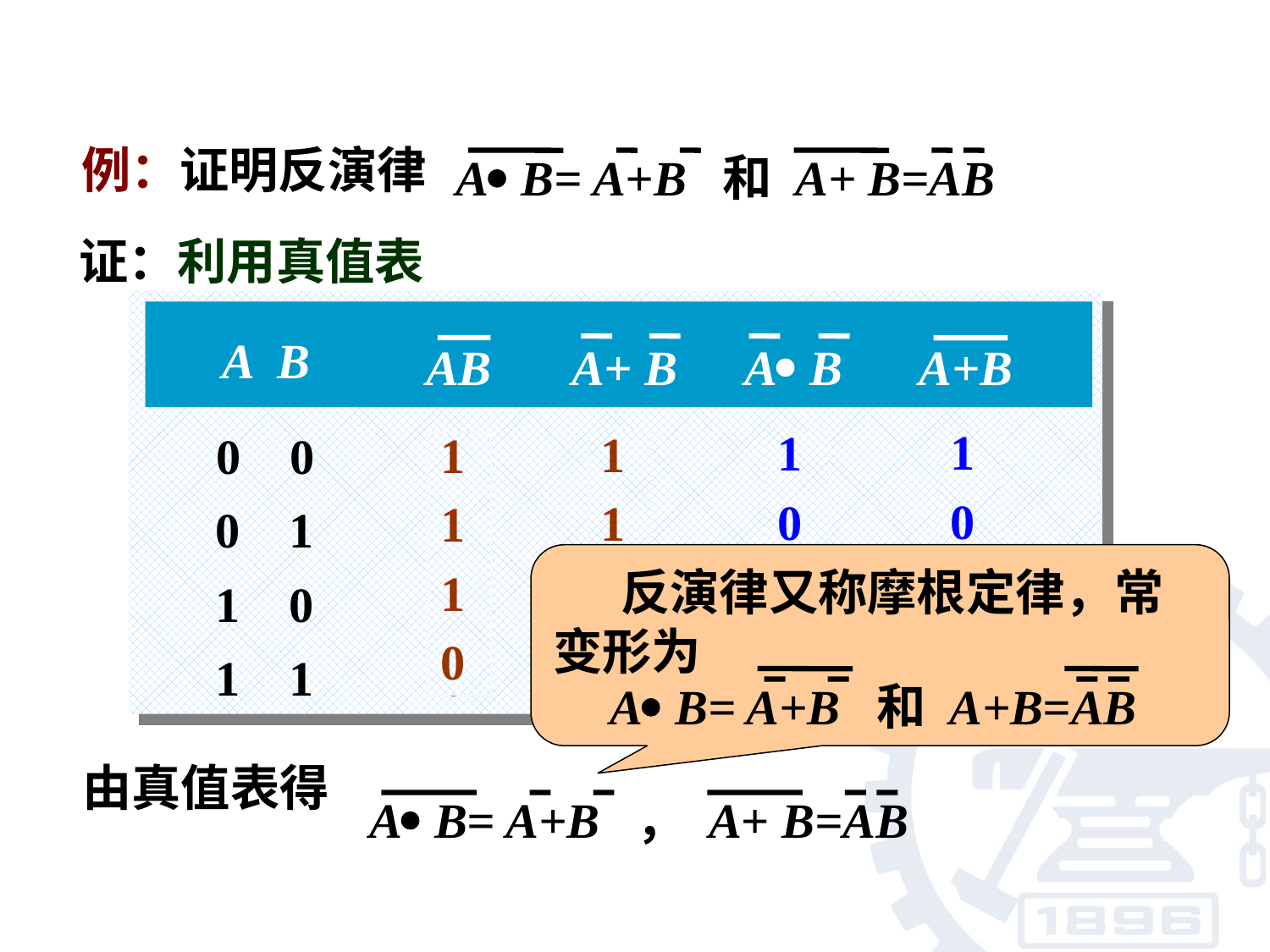

例：证明反演律
A• B= A+B  和 A+ B=AB

证：利用真值表

A  B
AB

 A+ B

A• B

A+B

0
0
1
1
1
1
1
0
0
0
1
0
0
0
1
1
1
0
1
1
1
0
0
1
1
1
0
0
     反演律又称摩根定律，常变形为
A• B= A+B  和 A+B=AB

1
0
1
1
0
0
1
1
0
0
0
0
由真值表得
A• B= A+B  ， A+ B=AB